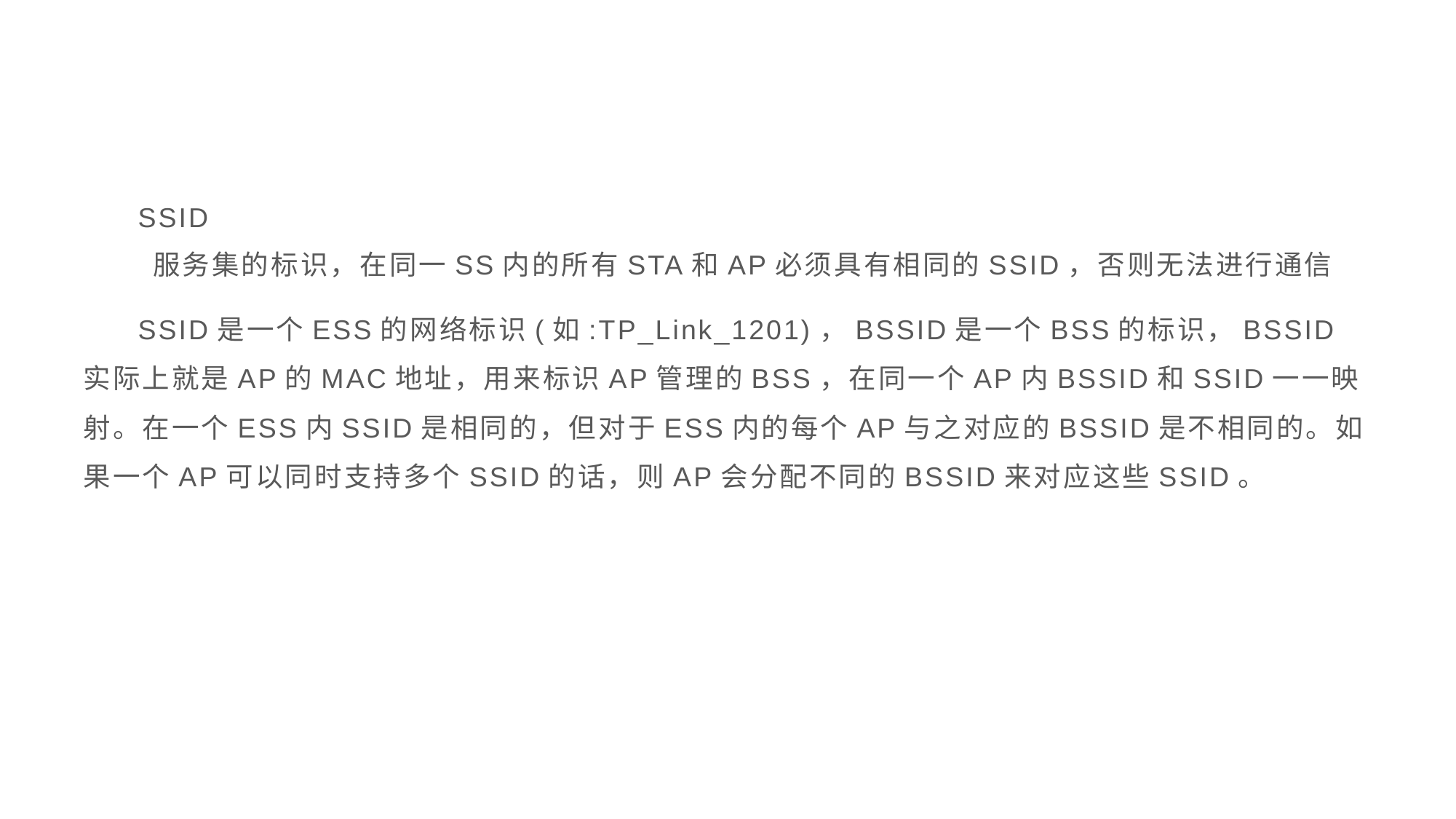

SSID
 服务集的标识，在同一SS内的所有STA和AP必须具有相同的SSID，否则无法进行通信
SSID是一个ESS的网络标识(如:TP_Link_1201)，BSSID是一个BSS的标识，BSSID实际上就是AP的MAC地址，用来标识AP管理的BSS，在同一个AP内BSSID和SSID一一映射。在一个ESS内SSID是相同的，但对于ESS内的每个AP与之对应的BSSID是不相同的。如果一个AP可以同时支持多个SSID的话，则AP会分配不同的BSSID来对应这些SSID。